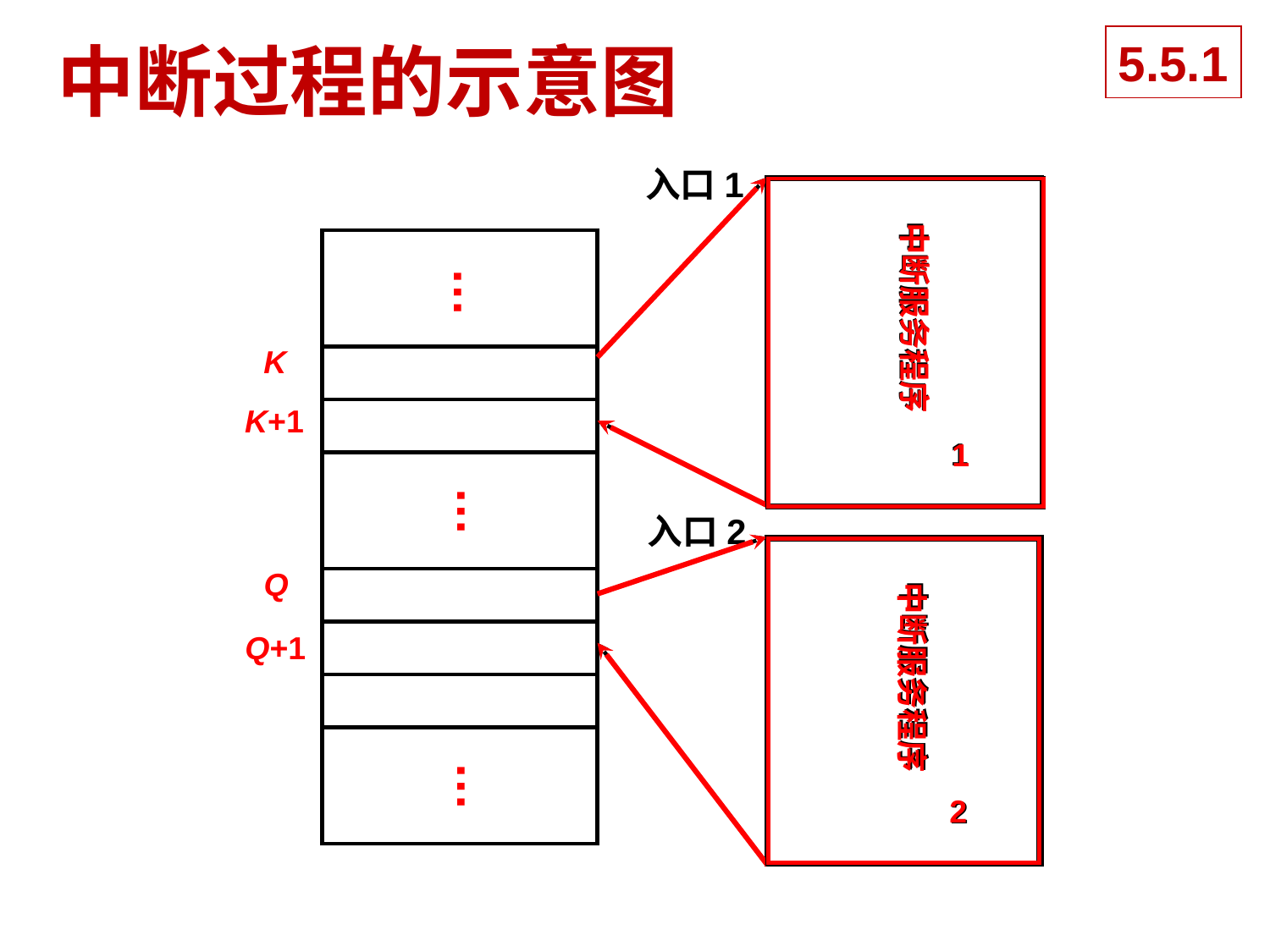

中断过程的示意图
5.5.1
入口1

中断服务程序

入口2

中断服务程序

1
2

中断服务程序
1
…
K
K+1

…

中断服务程序
2
Q
Q+1

…